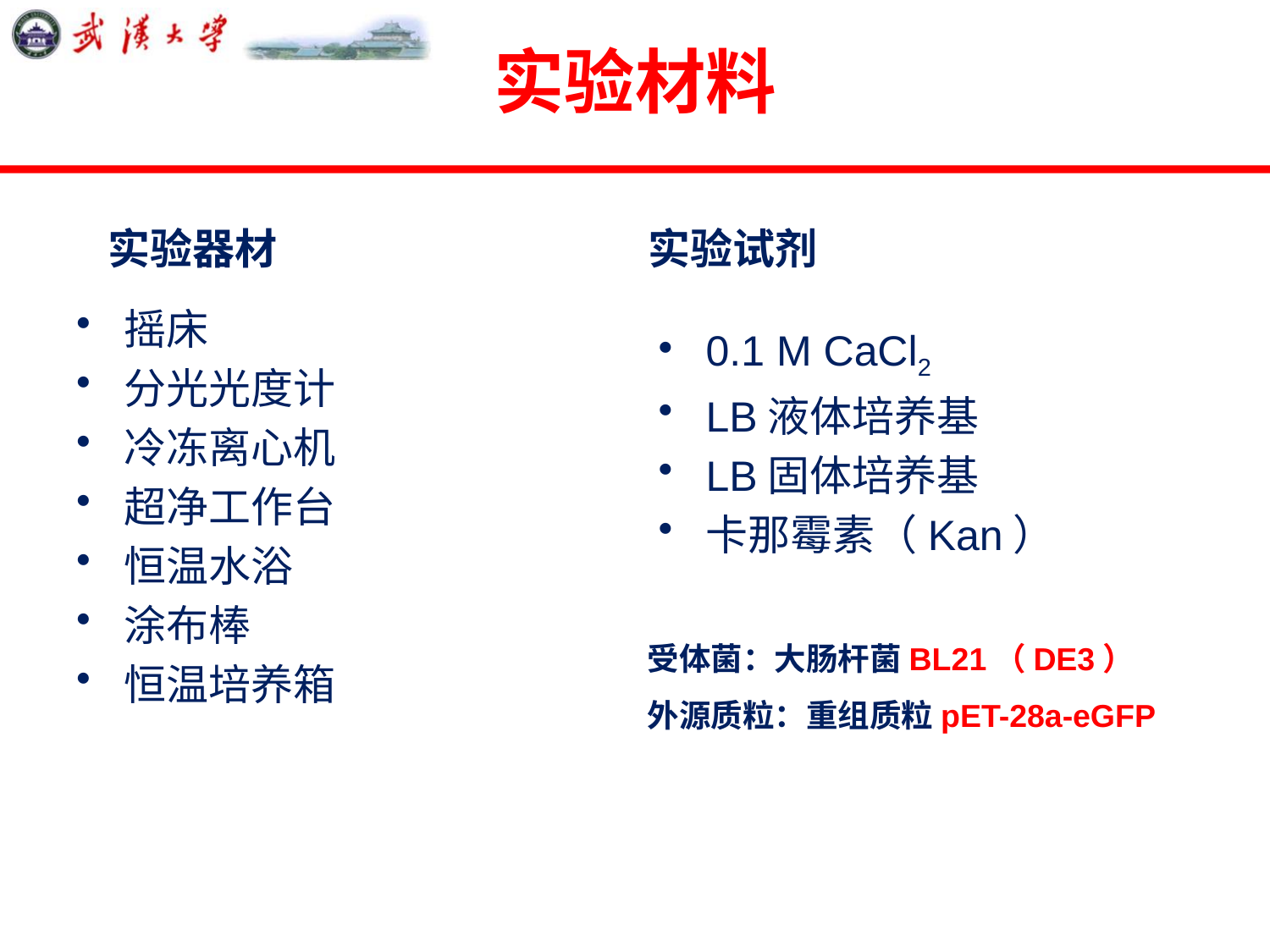

# 实验材料
实验器材
实验试剂
摇床
分光光度计
冷冻离心机
超净工作台
恒温水浴
涂布棒
恒温培养箱

0.1 M CaCl2
LB液体培养基
LB固体培养基
卡那霉素（Kan）

受体菌：大肠杆菌BL21（DE3）
外源质粒：重组质粒pET-28a-eGFP